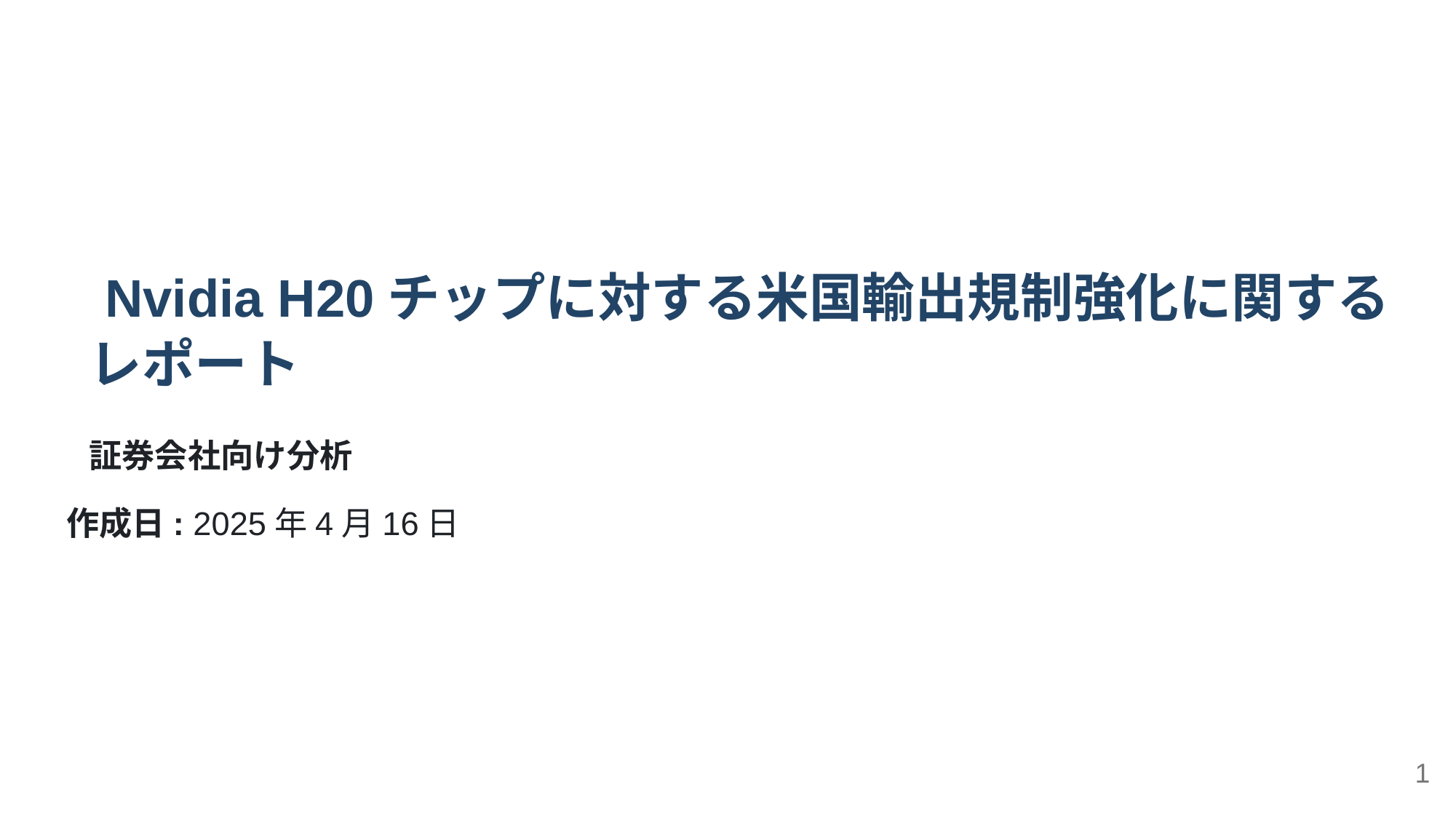

Nvidia H20チップに対する⽶国輸出規制強化に関する
レポート
証券会社向け分析
作成⽇: 2025年4⽉16⽇
1